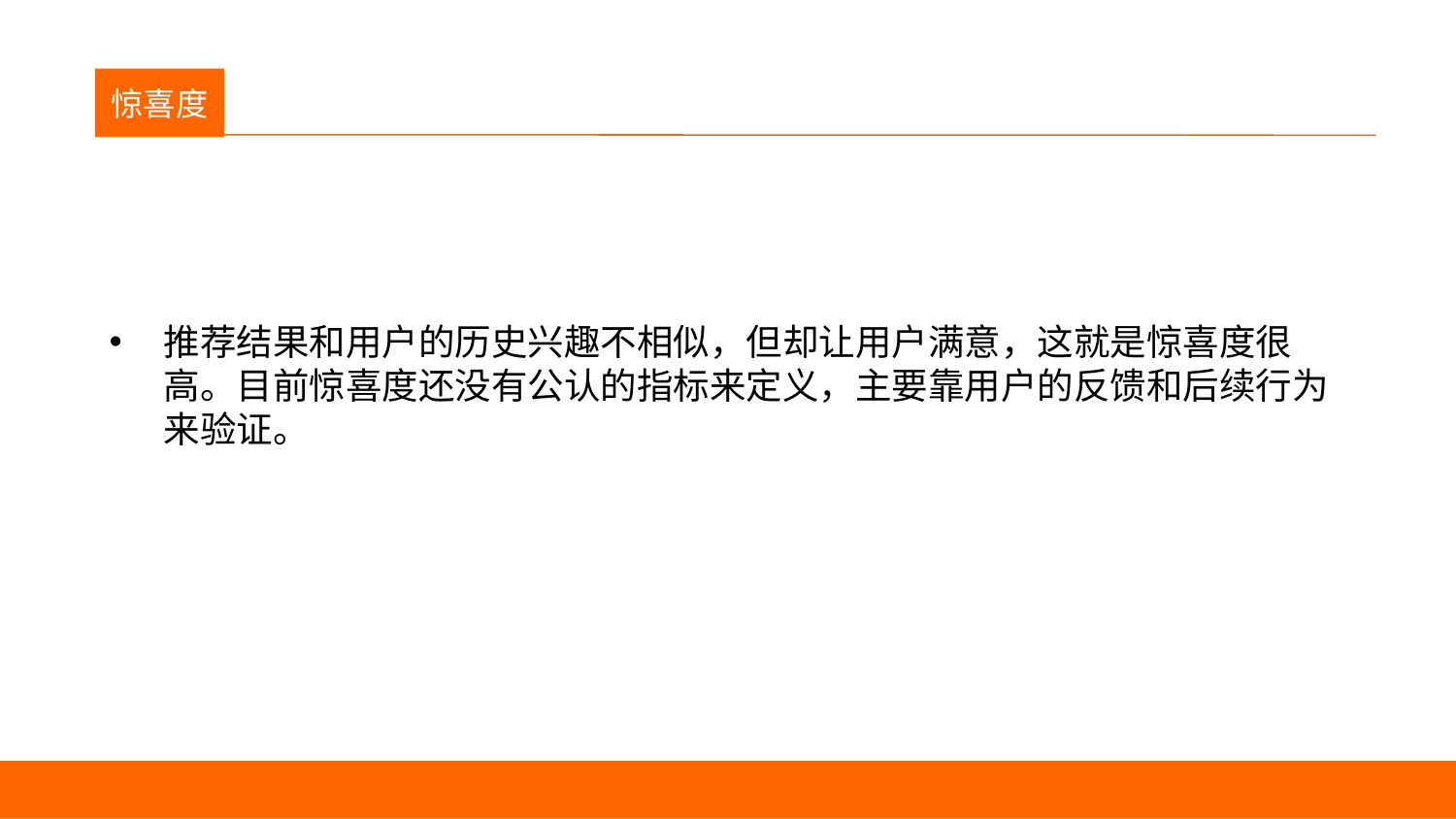

议程
惊喜度

推荐结果和用户的历史兴趣不相似，但却让用户满意，这就是惊喜度很高。目前惊喜度还没有公认的指标来定义，主要靠用户的反馈和后续行为来验证。